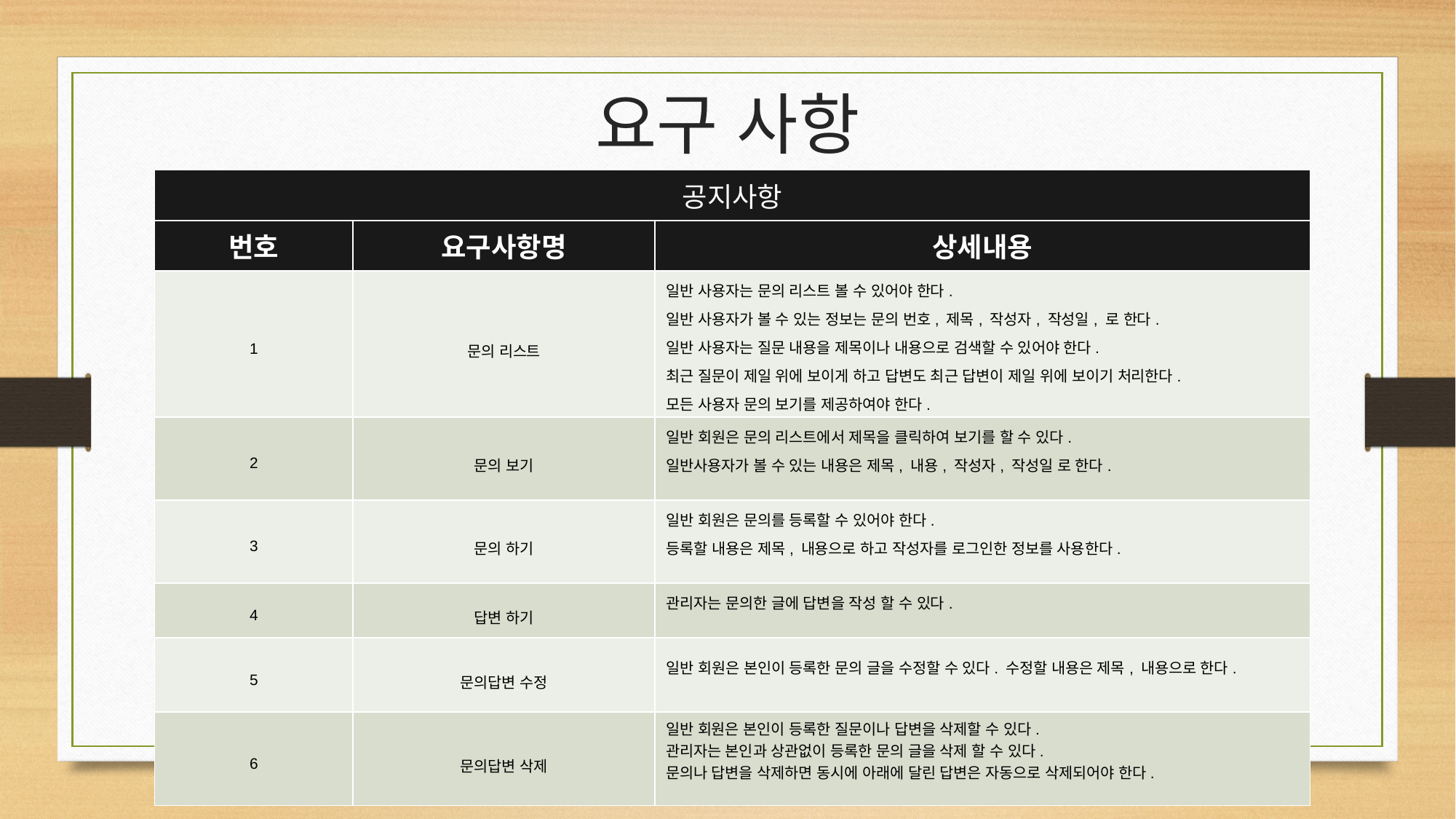

# 요구 사항
| 공지사항 |  |  |
| --- | --- | --- |
| 번호 | 요구사항명 | 상세내용 |
| 1 | 문의 리스트 | 일반 사용자는 문의 리스트 볼 수 있어야 한다. 일반 사용자가 볼 수 있는 정보는 문의 번호, 제목, 작성자, 작성일, 로 한다. 일반 사용자는 질문 내용을 제목이나 내용으로 검색할 수 있어야 한다. 최근 질문이 제일 위에 보이게 하고 답변도 최근 답변이 제일 위에 보이기 처리한다. 모든 사용자 문의 보기를 제공하여야 한다. |
| 2 | 문의 보기 | 일반 회원은 문의 리스트에서 제목을 클릭하여 보기를 할 수 있다. 일반사용자가 볼 수 있는 내용은 제목, 내용, 작성자, 작성일 로 한다. |
| 3 | 문의 하기 | 일반 회원은 문의를 등록할 수 있어야 한다. 등록할 내용은 제목, 내용으로 하고 작성자를 로그인한 정보를 사용한다. |
| 4 | 답변 하기 | 관리자는 문의한 글에 답변을 작성 할 수 있다. |
| 5 | 문의답변 수정 | 일반 회원은 본인이 등록한 문의 글을 수정할 수 있다. 수정할 내용은 제목, 내용으로 한다. |
| 6 | 문의답변 삭제 | 일반 회원은 본인이 등록한 질문이나 답변을 삭제할 수 있다. 관리자는 본인과 상관없이 등록한 문의 글을 삭제 할 수 있다. 문의나 답변을 삭제하면 동시에 아래에 달린 답변은 자동으로 삭제되어야 한다. |